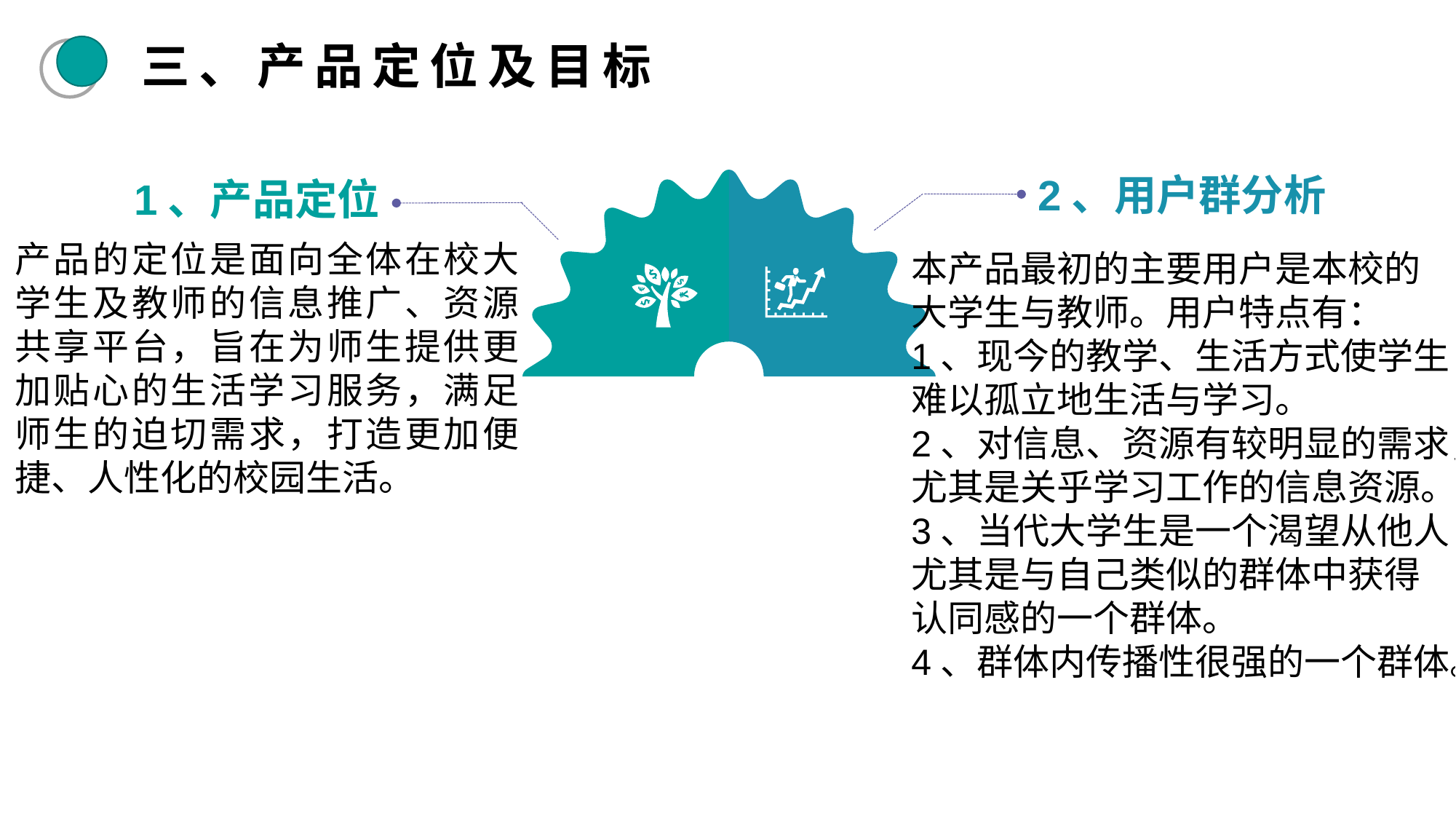

三、产品定位及目标

2、用户群分析
1、产品定位
产品的定位是面向全体在校大学生及教师的信息推广、资源共享平台，旨在为师生提供更加贴心的生活学习服务，满足师生的迫切需求，打造更加便捷、人性化的校园生活。

本产品最初的主要用户是本校的大学生与教师。用户特点有：
1、现今的教学、生活方式使学生难以孤立地生活与学习。
2、对信息、资源有较明显的需求，尤其是关乎学习工作的信息资源。
3、当代大学生是一个渴望从他人尤其是与自己类似的群体中获得认同感的一个群体。
4、群体内传播性很强的一个群体。